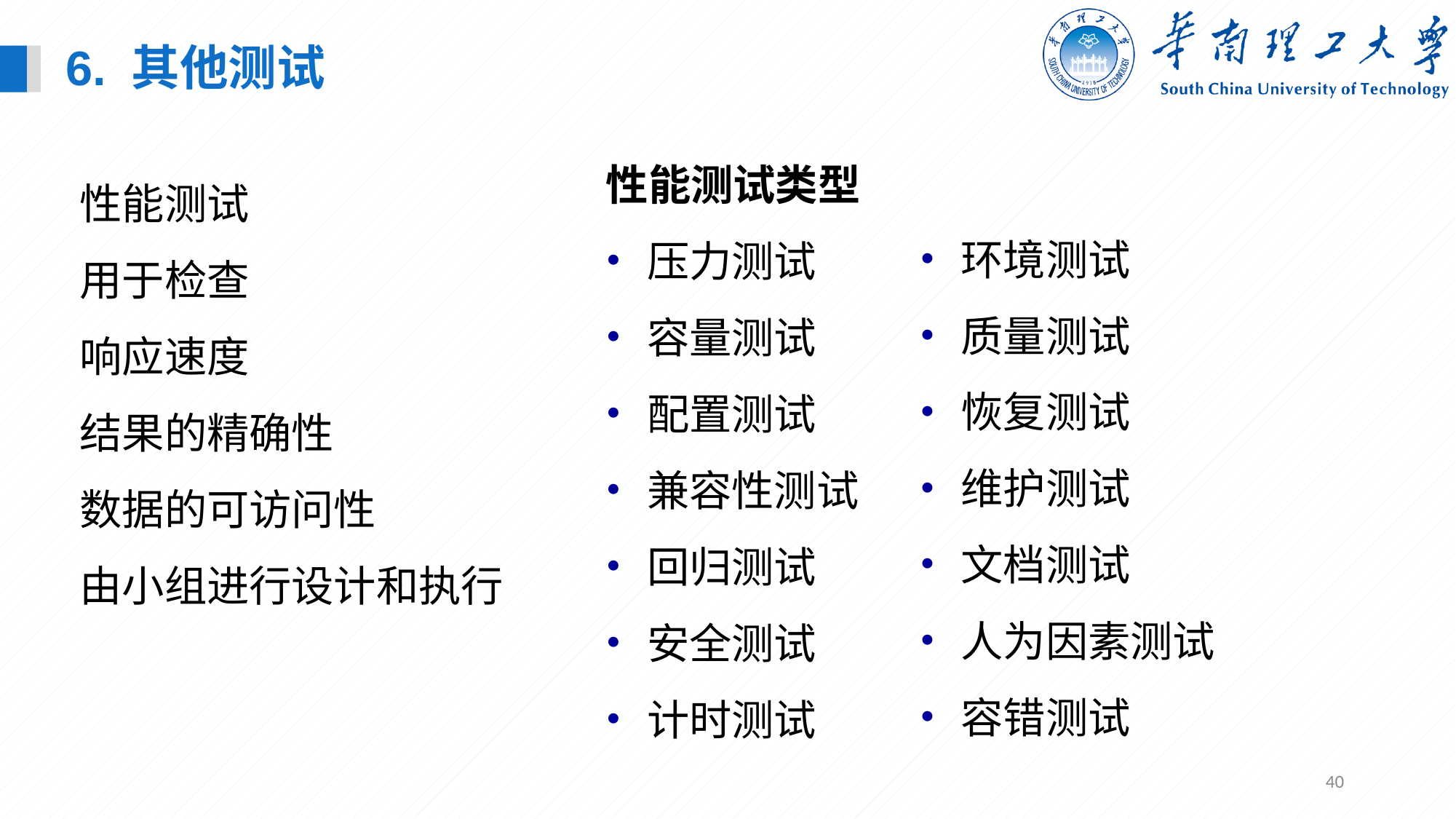

6. 其他测试
性能测试类型
压力测试
容量测试
配置测试
兼容性测试
回归测试
安全测试
计时测试
性能测试
用于检查
响应速度
结果的精确性
数据的可访问性
由小组进行设计和执行

环境测试
质量测试
恢复测试
维护测试
文档测试
人为因素测试
容错测试
40